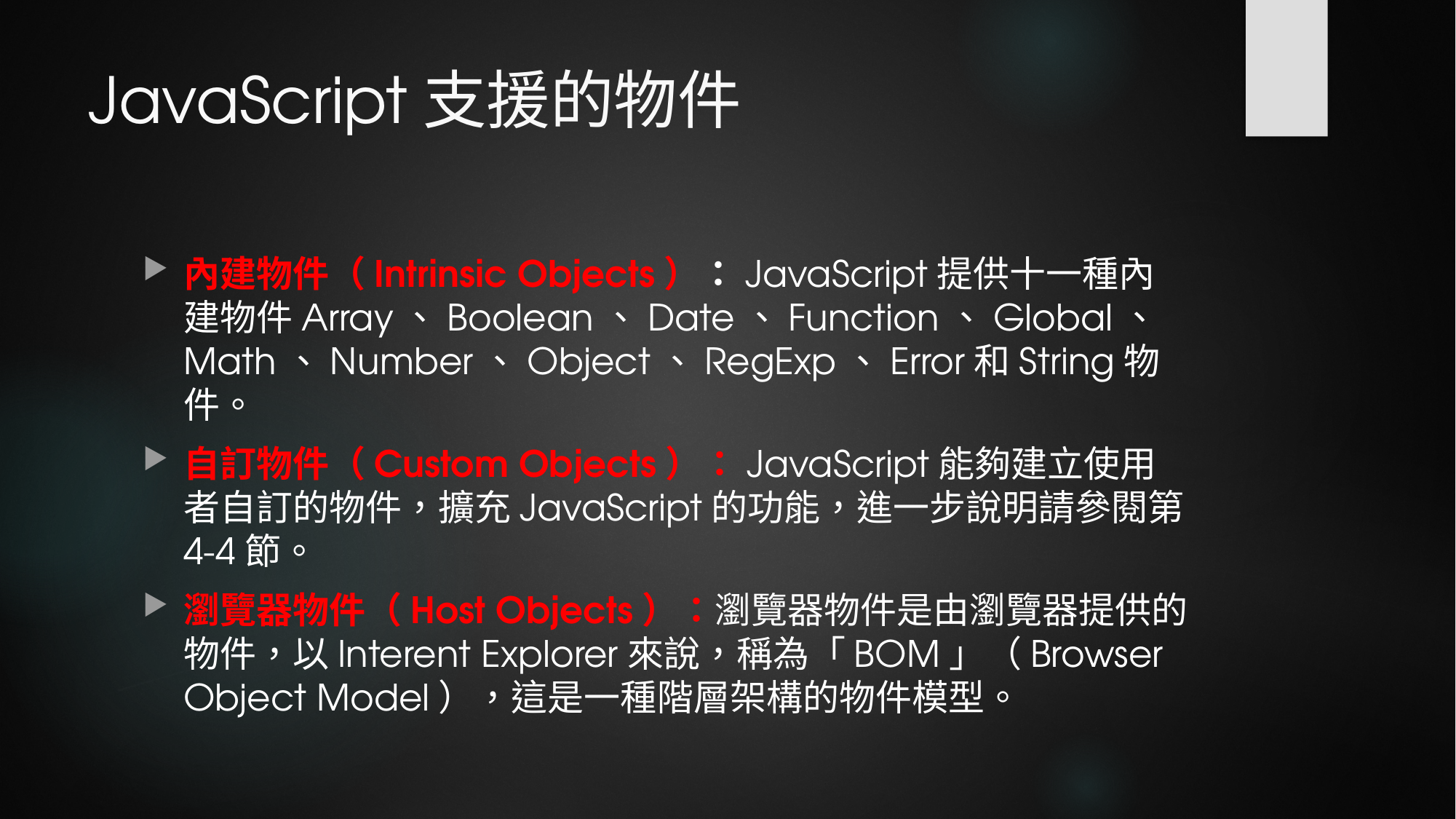

# JavaScript支援的物件
內建物件（Intrinsic Objects）：JavaScript提供十一種內建物件Array、Boolean、Date、Function、Global、Math、Number、Object、RegExp、Error和String物件。
自訂物件（Custom Objects）：JavaScript能夠建立使用者自訂的物件，擴充JavaScript的功能，進一步說明請參閱第4-4節。
瀏覽器物件（Host Objects）：瀏覽器物件是由瀏覽器提供的物件，以Interent Explorer來說，稱為「BOM」（Browser Object Model），這是一種階層架構的物件模型。